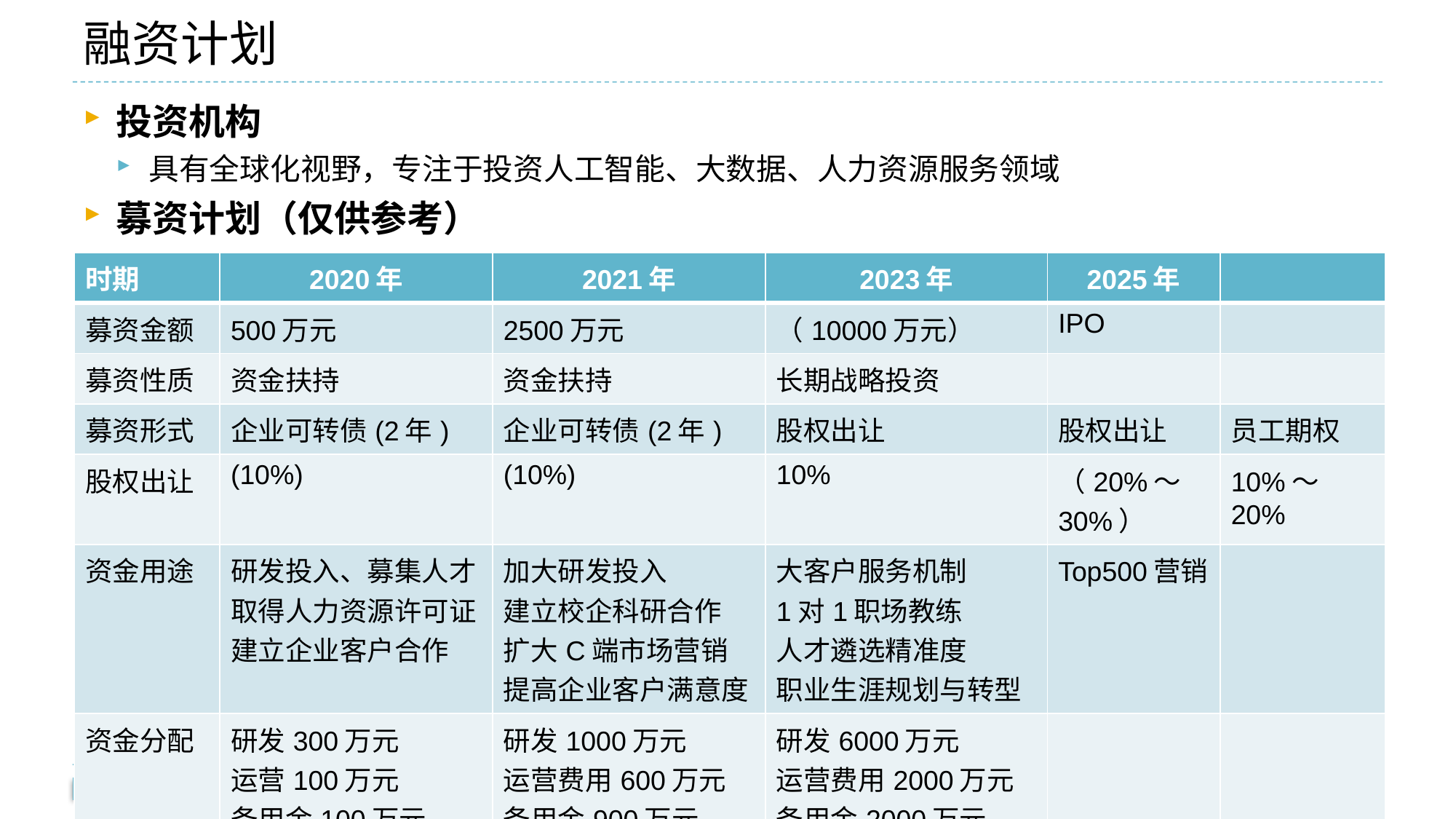

# 融资计划
投资机构
具有全球化视野，专注于投资人工智能、大数据、人力资源服务领域
募资计划（仅供参考）
| 时期 | 2020年 | 2021年 | 2023年 | 2025年 |  |
| --- | --- | --- | --- | --- | --- |
| 募资金额 | 500万元 | 2500万元 | （10000万元） | IPO |  |
| 募资性质 | 资金扶持 | 资金扶持 | 长期战略投资 |  |  |
| 募资形式 | 企业可转债(2年) | 企业可转债(2年) | 股权出让 | 股权出让 | 员工期权 |
| 股权出让 | (10%) | (10%) | 10% | （20%～30%） | 10%～20% |
| 资金用途 | 研发投入、募集人才 取得人力资源许可证 建立企业客户合作 | 加大研发投入 建立校企科研合作 扩大C端市场营销 提高企业客户满意度 | 大客户服务机制 1对1职场教练 人才遴选精准度 职业生涯规划与转型 | Top500营销 |  |
| 资金分配 | 研发300万元 运营100万元 备用金100万元 | 研发1000万元 运营费用600万元 备用金900万元 | 研发6000万元 运营费用2000万元 备用金2000万元 |  |  |
第19页